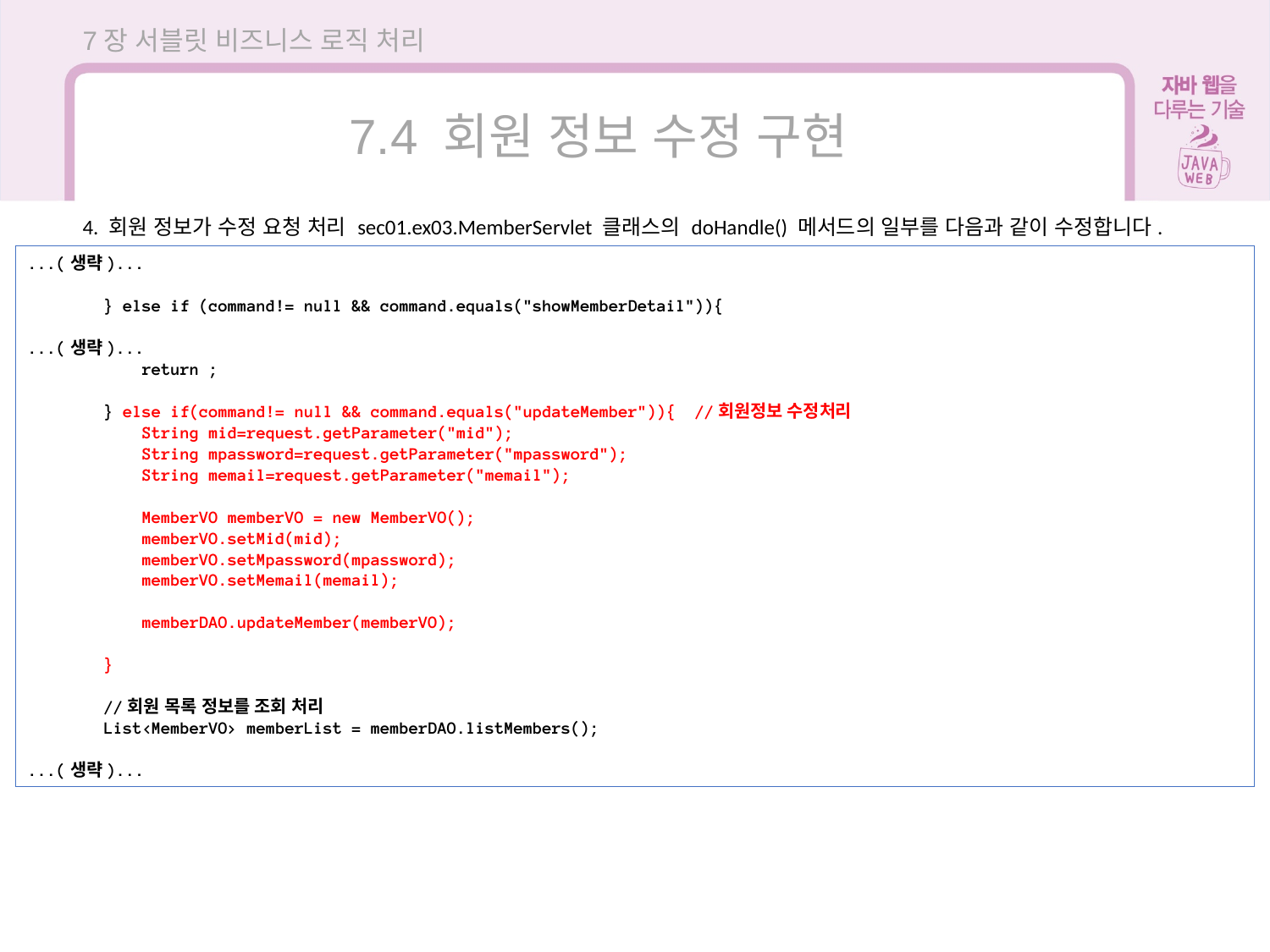

7장 서블릿 비즈니스 로직 처리
7.4 회원 정보 수정 구현
4. 회원 정보가 수정 요청 처리 sec01.ex03.MemberServlet 클래스의 doHandle() 메서드의 일부를 다음과 같이 수정합니다.
...(생략)...

        } else if (command!= null && command.equals("showMemberDetail")){

...(생략)...
            return ;

        } else if(command!= null && command.equals("updateMember")){  //회원정보 수정처리
            String mid=request.getParameter("mid");
            String mpassword=request.getParameter("mpassword");
            String memail=request.getParameter("memail");

            MemberVO memberVO = new MemberVO();
            memberVO.setMid(mid);
            memberVO.setMpassword(mpassword);
            memberVO.setMemail(memail);

            memberDAO.updateMember(memberVO);

        }

        //회원 목록 정보를 조회 처리
        List<MemberVO> memberList = memberDAO.listMembers();

...(생략)...